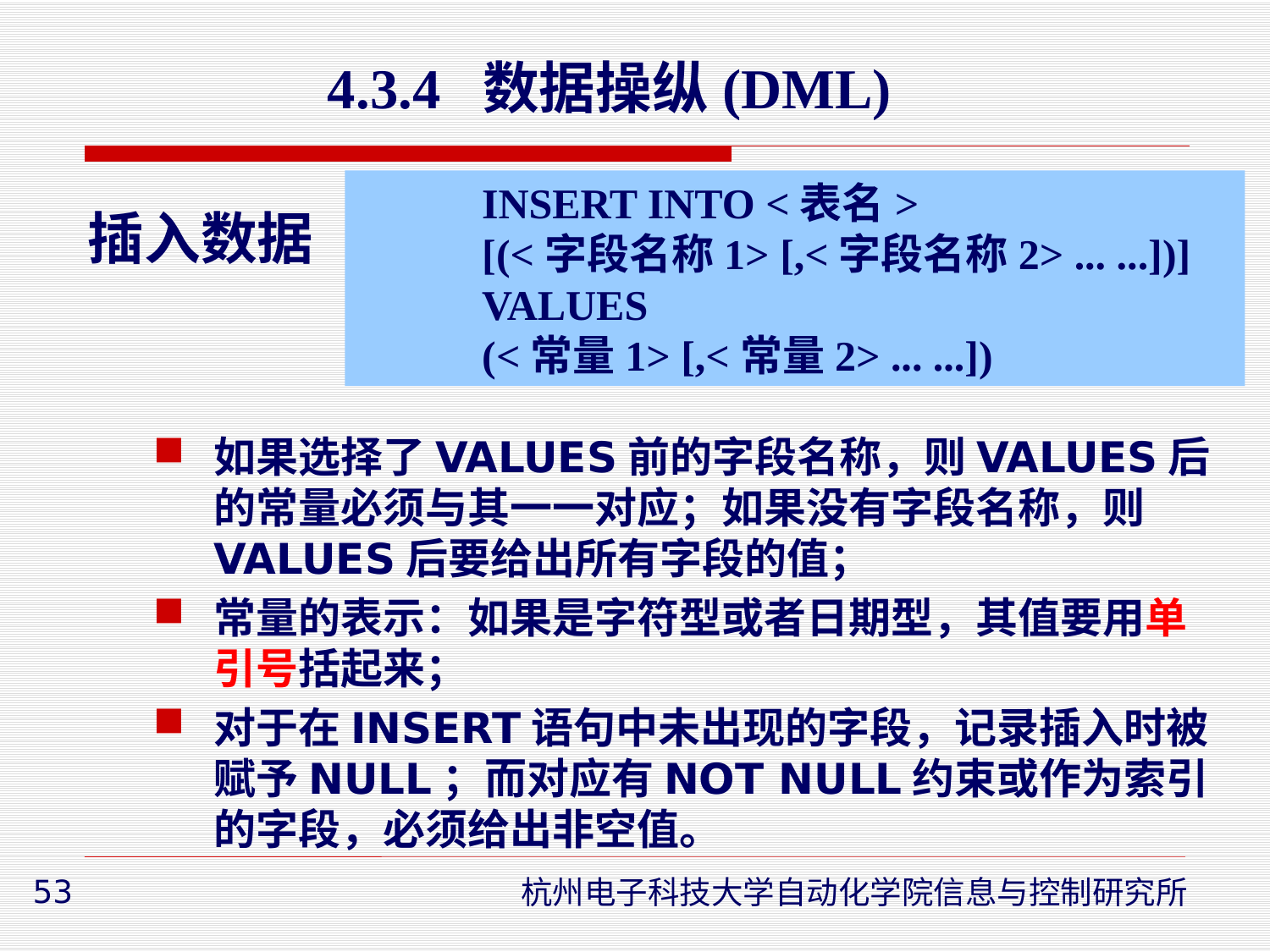

4.3.4  数据操纵(DML)
INSERT INTO <表名>
[(<字段名称1> [,<字段名称2> ... ...])]
VALUES
(<常量1> [,<常量2> ... ...])
插入数据

如果选择了VALUES前的字段名称，则VALUES后的常量必须与其一一对应；如果没有字段名称，则VALUES后要给出所有字段的值；
常量的表示：如果是字符型或者日期型，其值要用单引号括起来；
对于在INSERT语句中未出现的字段，记录插入时被赋予NULL；而对应有NOT NULL约束或作为索引的字段，必须给出非空值。